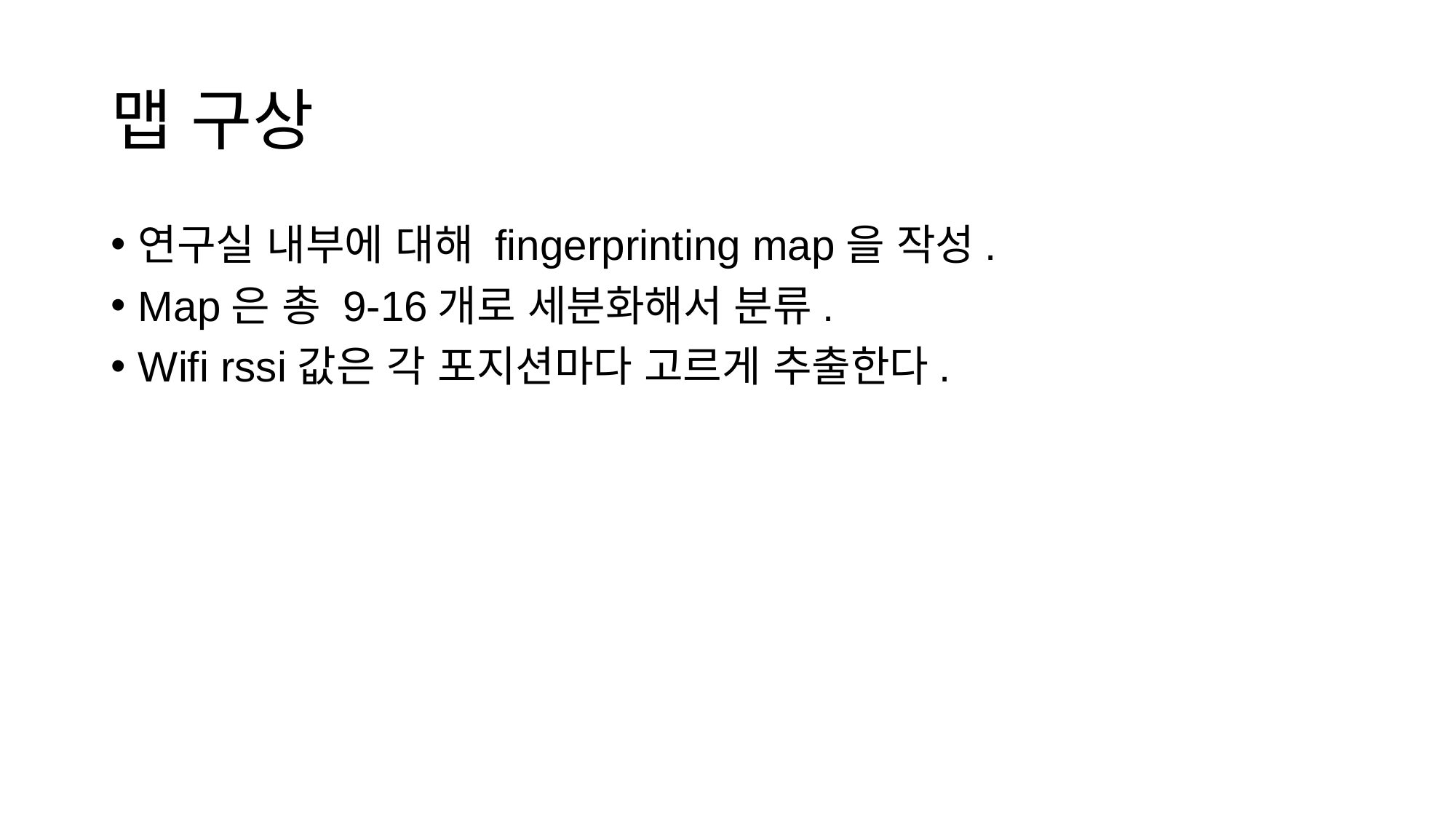

# 맵 구상
연구실 내부에 대해 fingerprinting map을 작성.
Map은 총 9-16개로 세분화해서 분류.
Wifi rssi값은 각 포지션마다 고르게 추출한다.